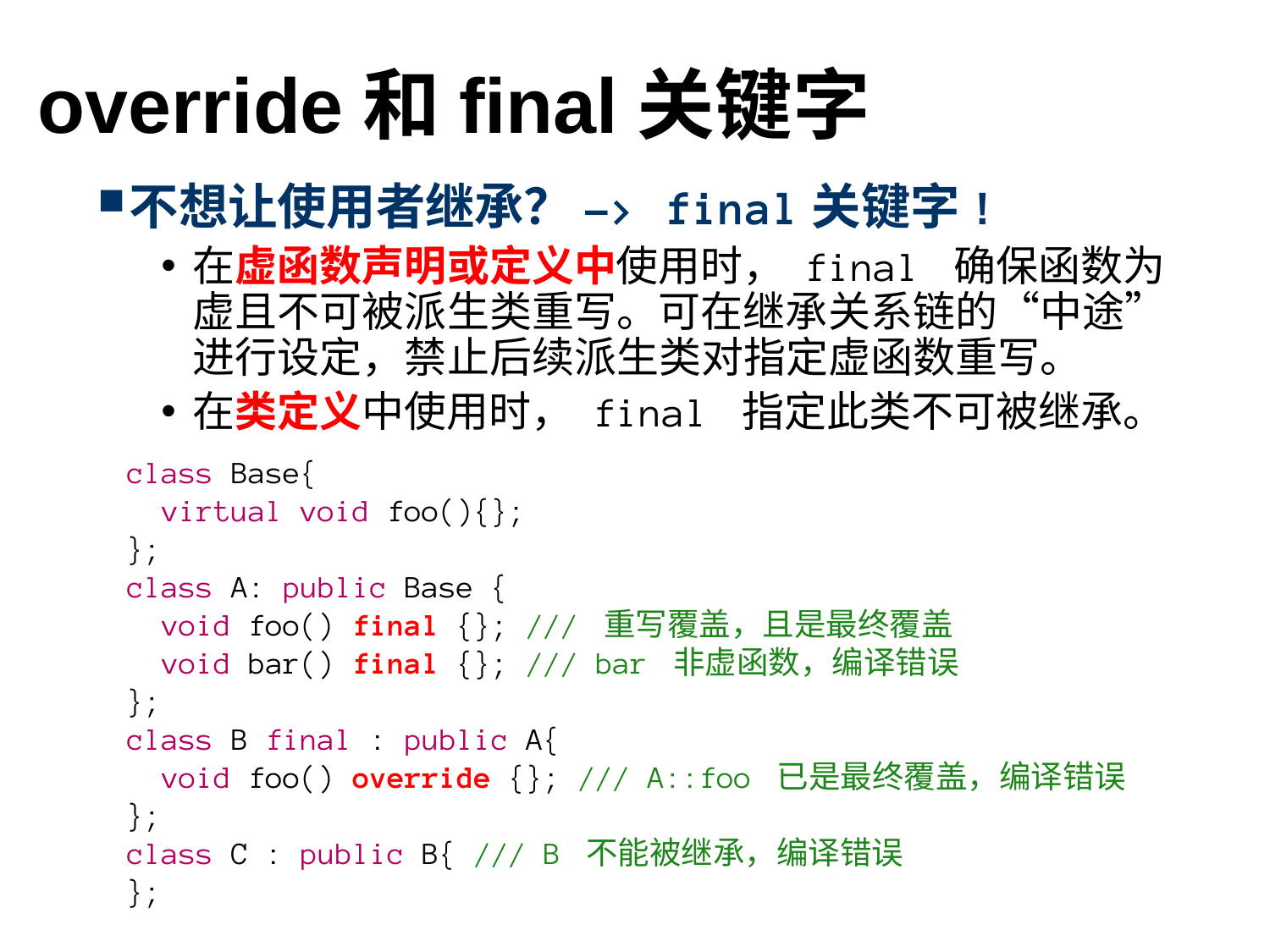

# override和final关键字
不想让使用者继承？-> final关键字!
在虚函数声明或定义中使用时， final 确保函数为虚且不可被派生类重写。可在继承关系链的“中途”进行设定，禁止后续派生类对指定虚函数重写。
在类定义中使用时， final 指定此类不可被继承。

class Base{
  virtual void foo(){};
};
class A: public Base {
  void foo() final {}; /// 重写覆盖，且是最终覆盖
  void bar() final {}; /// bar 非虚函数，编译错误
};
class B final : public A{
  void foo() override {}; /// A::foo 已是最终覆盖，编译错误
};
class C : public B{ /// B 不能被继承，编译错误
};